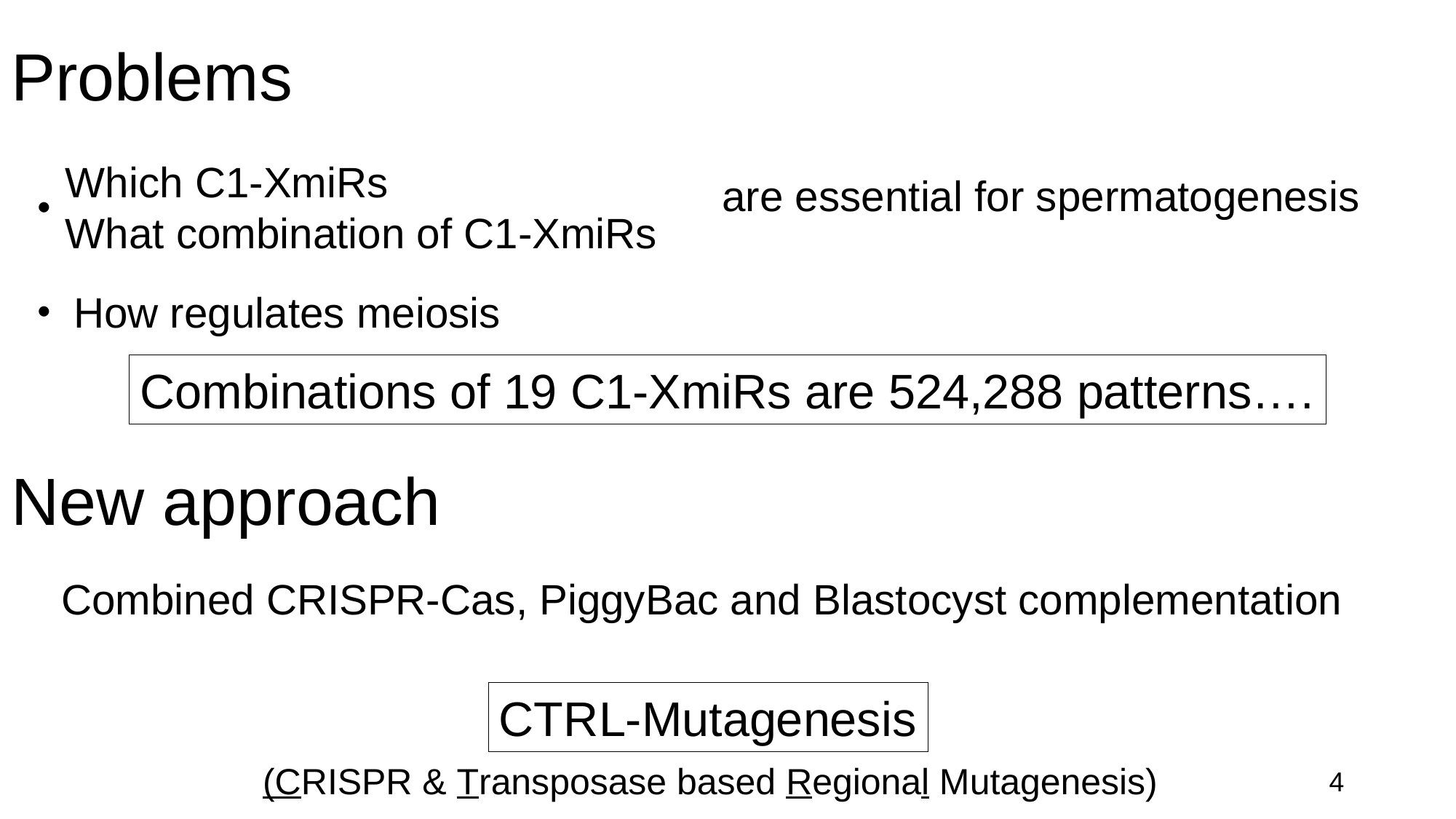

# Problems
Which C1-XmiRs
What combination of C1-XmiRs
are essential for spermatogenesis
・
・
How regulates meiosis
Combinations of 19 C1-XmiRs are 524,288 patterns….
New approach
Combined CRISPR-Cas, PiggyBac and Blastocyst complementation
CTRL-Mutagenesis
(CRISPR & Transposase based Regional Mutagenesis)
4